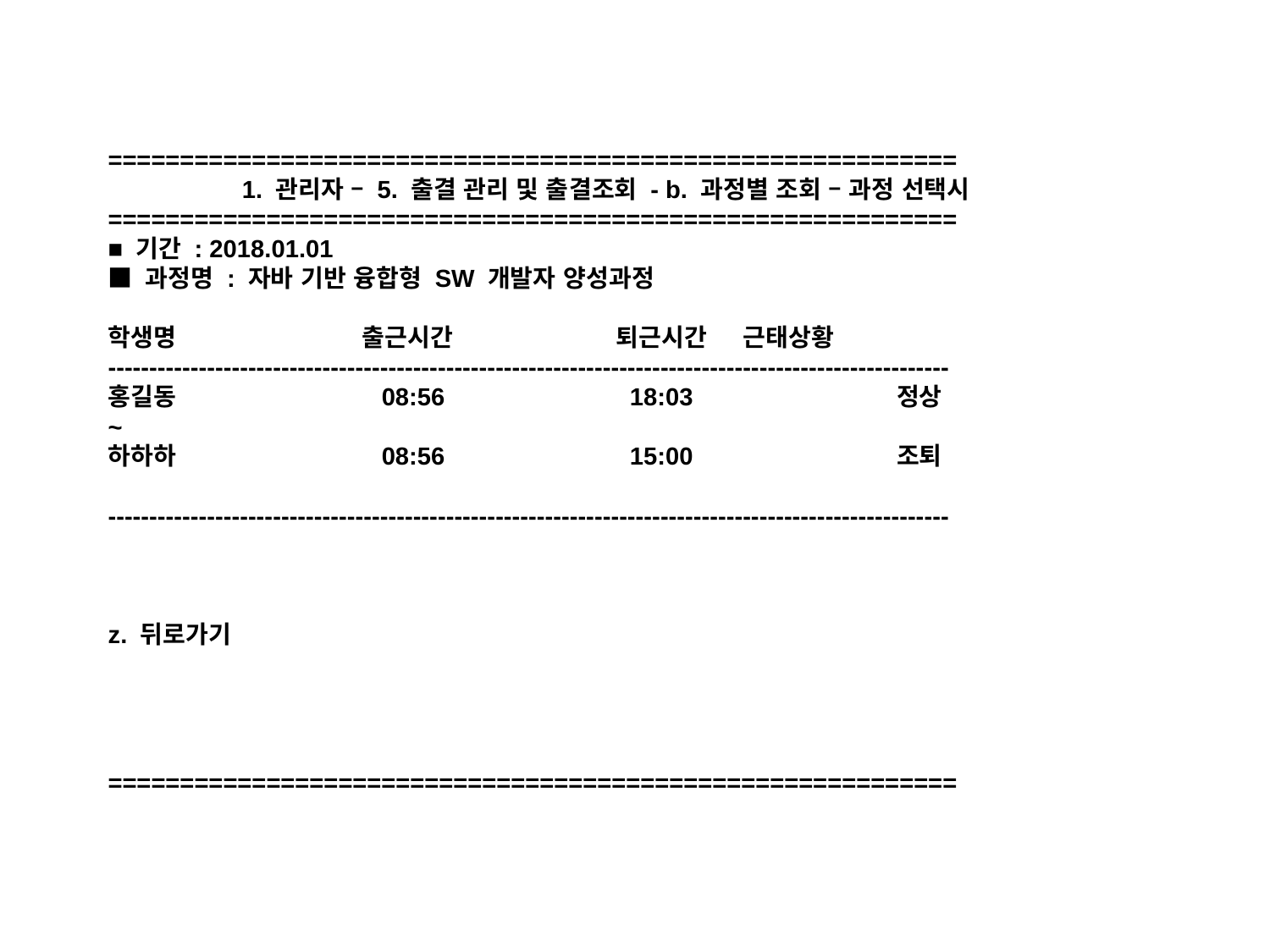

===========================================================
	 1. 관리자 – 5. 출결 관리 및 출결조회 - b. 과정별 조회 – 과정 선택시
===========================================================
■ 기간 : 2018.01.01
■ 과정명 : 자바 기반 융합형 SW 개발자 양성과정

학생명		출근시간		퇴근시간     	근태상황
------------------------------------------------------------------------------------------------------
홍길동		  08:56		  18:03		   정상
~
하하하		  08:56		  15:00		   조퇴
------------------------------------------------------------------------------------------------------

z. 뒤로가기
===========================================================